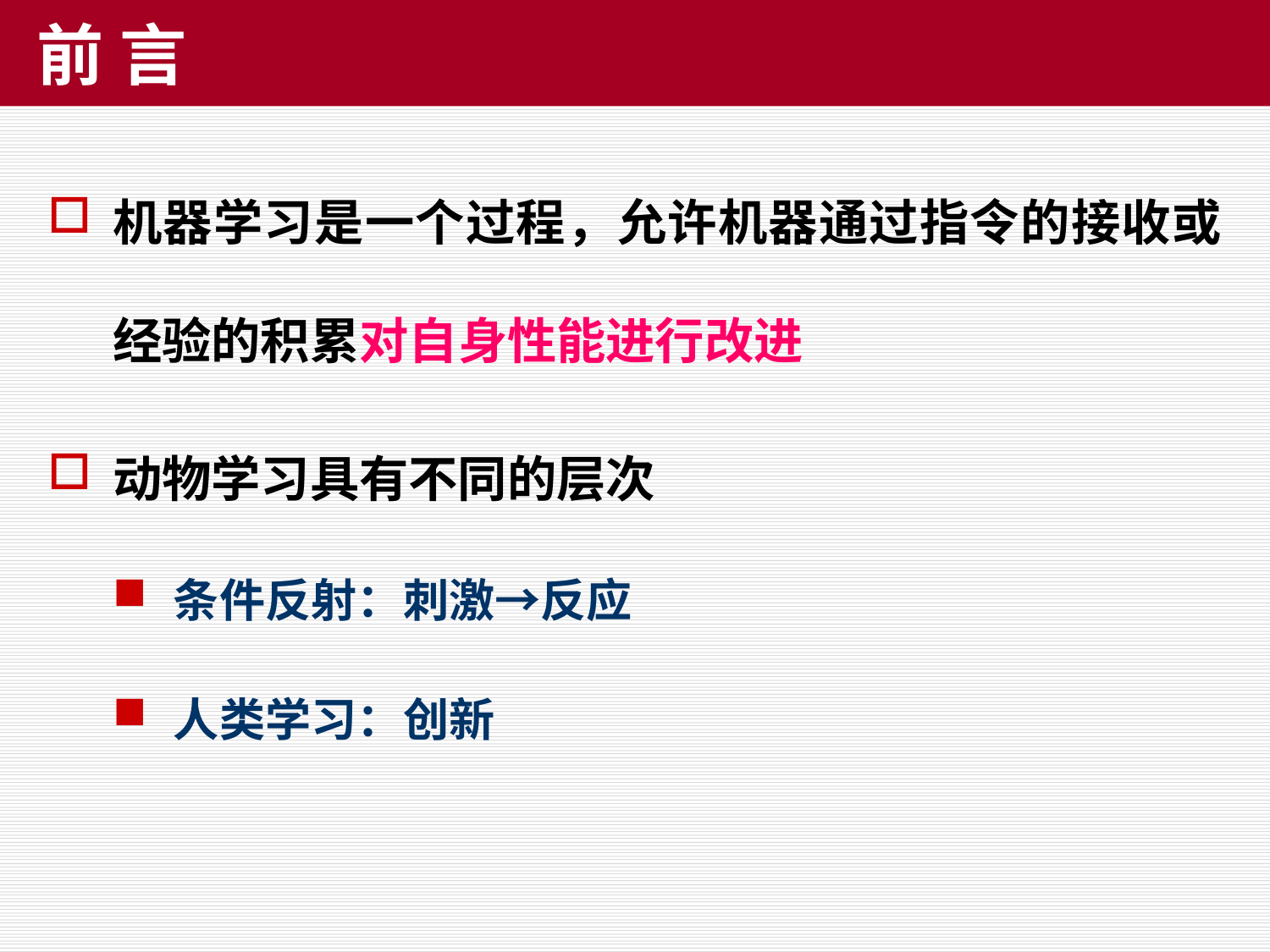

# 前 言
机器学习是一个过程，允许机器通过指令的接收或经验的积累对自身性能进行改进
动物学习具有不同的层次
条件反射：刺激→反应
人类学习：创新